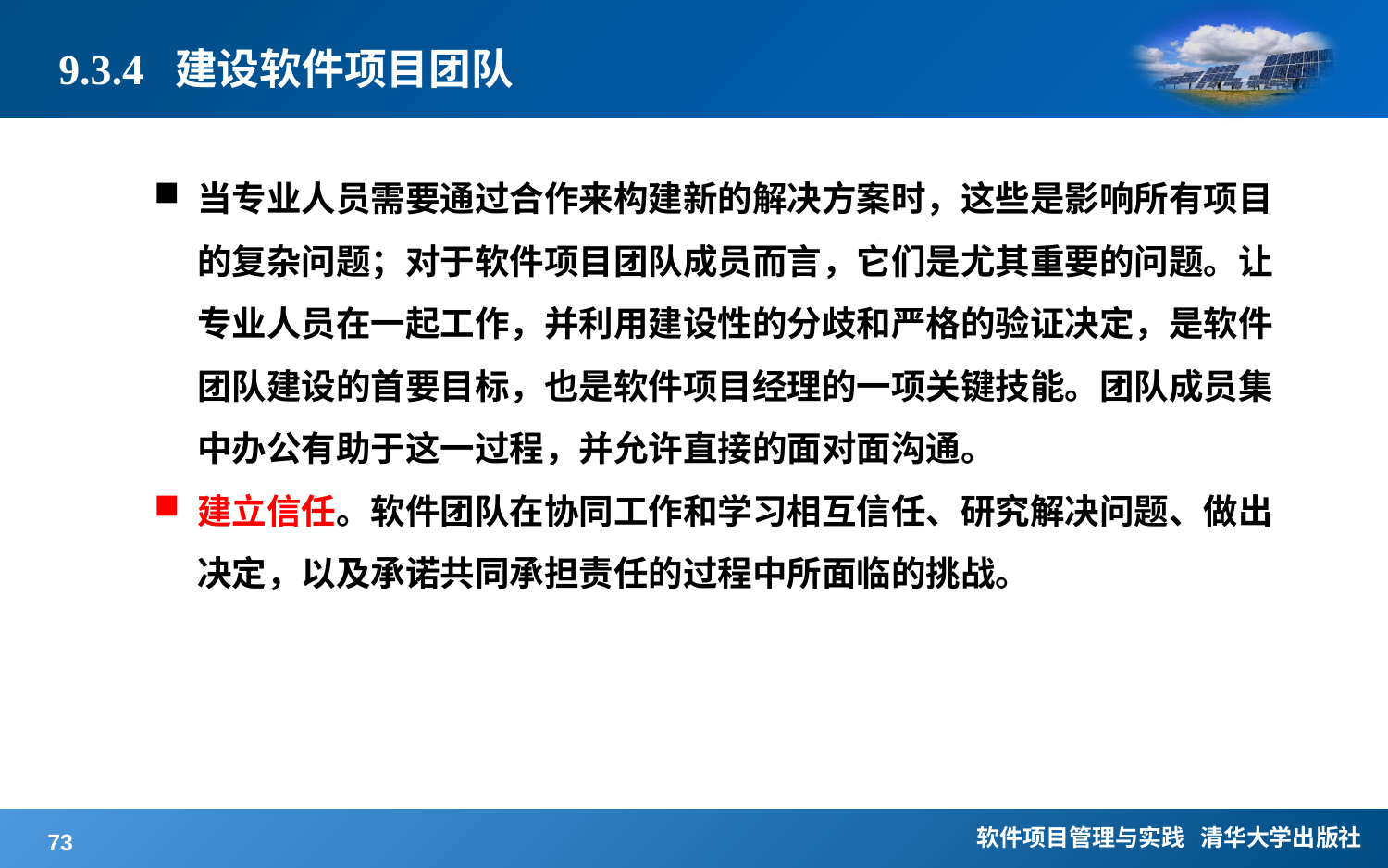

# 9.3.4  建设软件项目团队
当专业人员需要通过合作来构建新的解决方案时，这些是影响所有项目的复杂问题；对于软件项目团队成员而言，它们是尤其重要的问题。让专业人员在一起工作，并利用建设性的分歧和严格的验证决定，是软件团队建设的首要目标，也是软件项目经理的一项关键技能。团队成员集中办公有助于这一过程，并允许直接的面对面沟通。
建立信任。软件团队在协同工作和学习相互信任、研究解决问题、做出决定，以及承诺共同承担责任的过程中所面临的挑战。